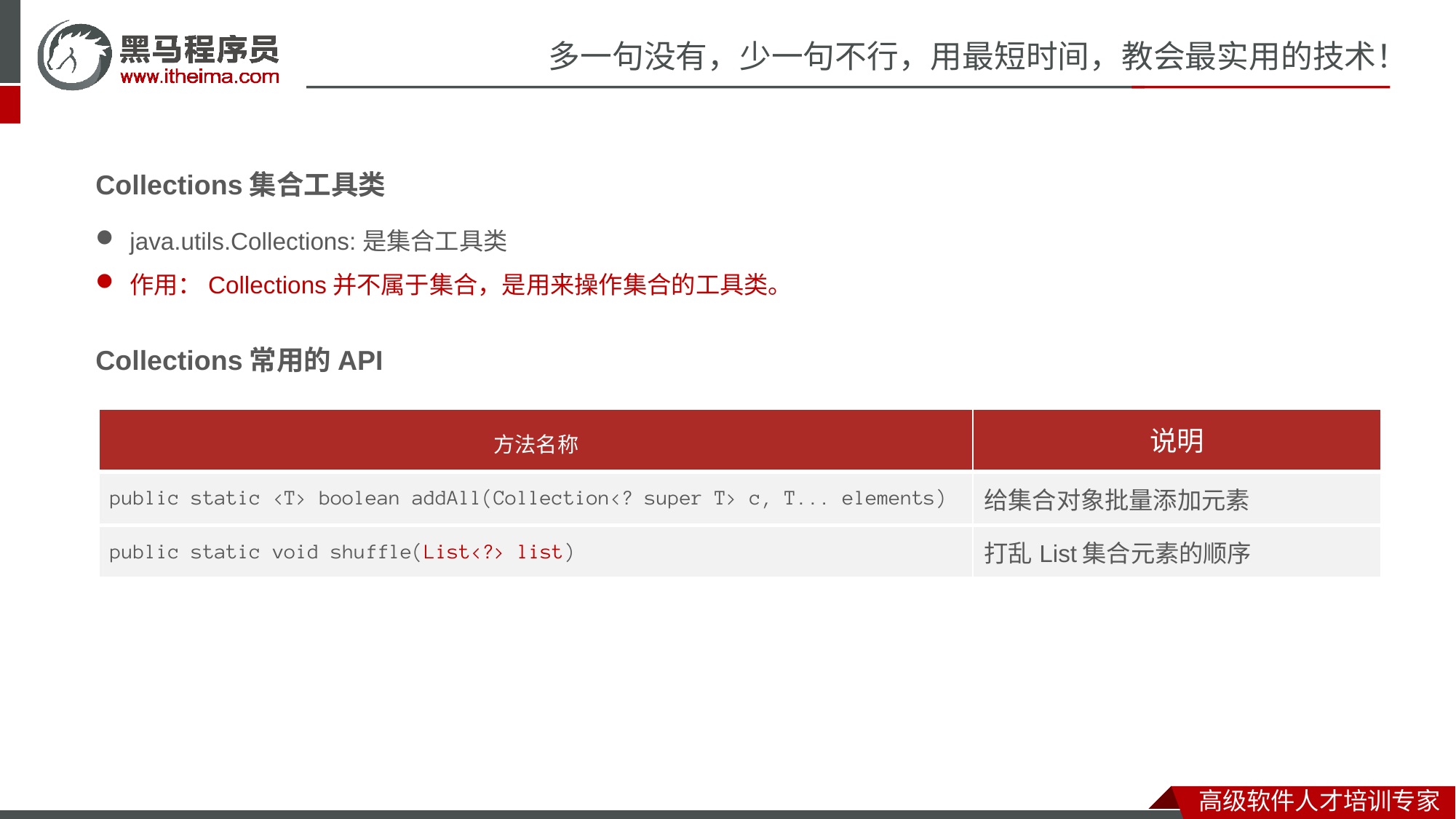

Collections集合工具类

java.utils.Collections:是集合工具类
作用：Collections并不属于集合，是用来操作集合的工具类。
Collections常用的API
| 方法名称 | 说明 |
| --- | --- |
| public static <T> boolean addAll(Collection<? super T> c, T... elements) | 给集合对象批量添加元素 |
| public static void shuffle(List<?> list) | 打乱List集合元素的顺序 |